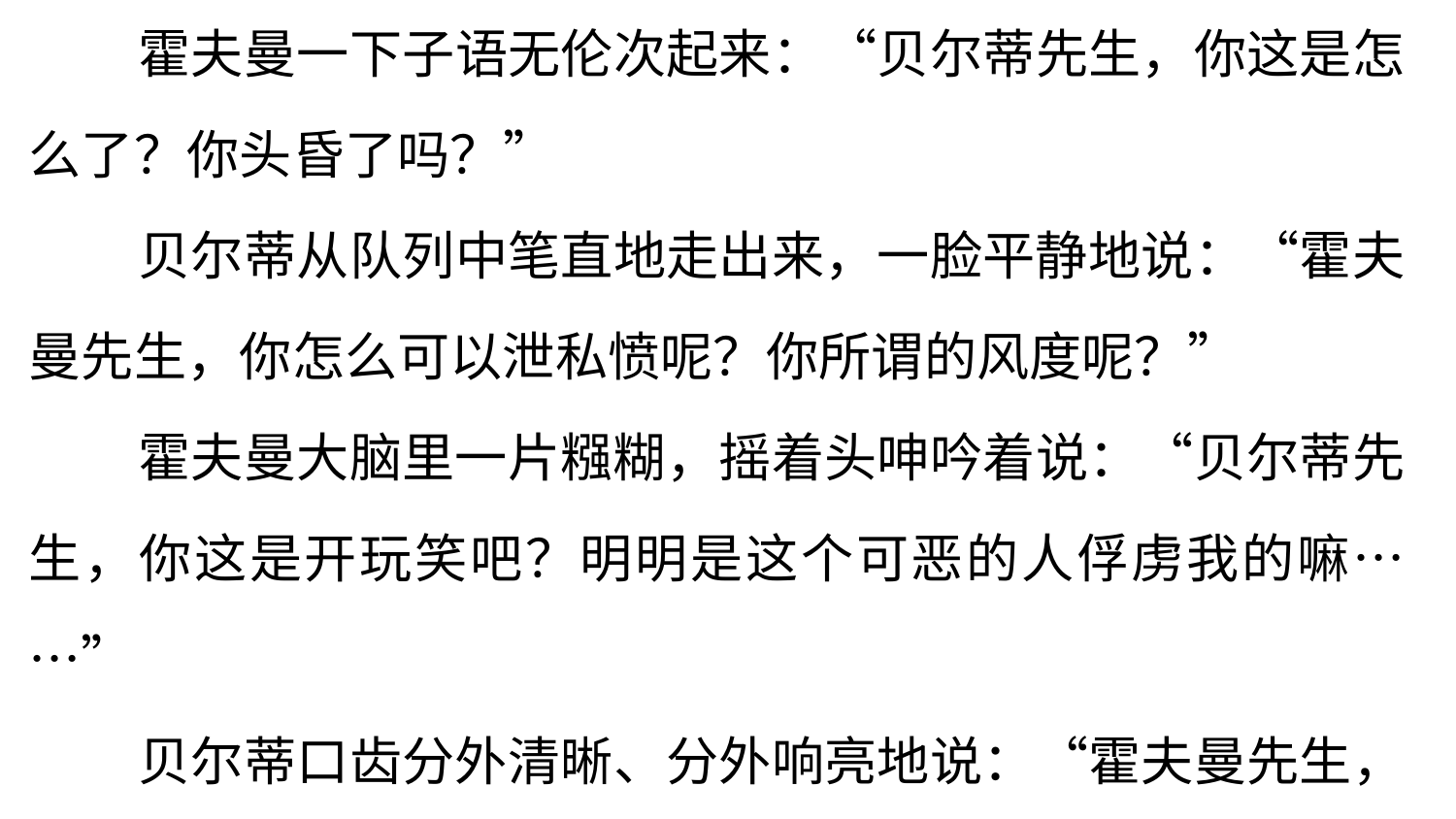

霍夫曼一下子语无伦次起来：“贝尔蒂先生，你这是怎么了？你头昏了吗？”
        贝尔蒂从队列中笔直地走出来，一脸平静地说：“霍夫曼先生，你怎么可以泄私愤呢？你所谓的风度呢？”
        霍夫曼大脑里一片糨糊，摇着头呻吟着说：“贝尔蒂先生，你这是开玩笑吧？明明是这个可恶的人俘虏我的嘛……”
        贝尔蒂口齿分外清晰、分外响亮地说：“霍夫曼先生，请以你一向引以为豪的尊严起誓，俘虏你的人到底是谁？”